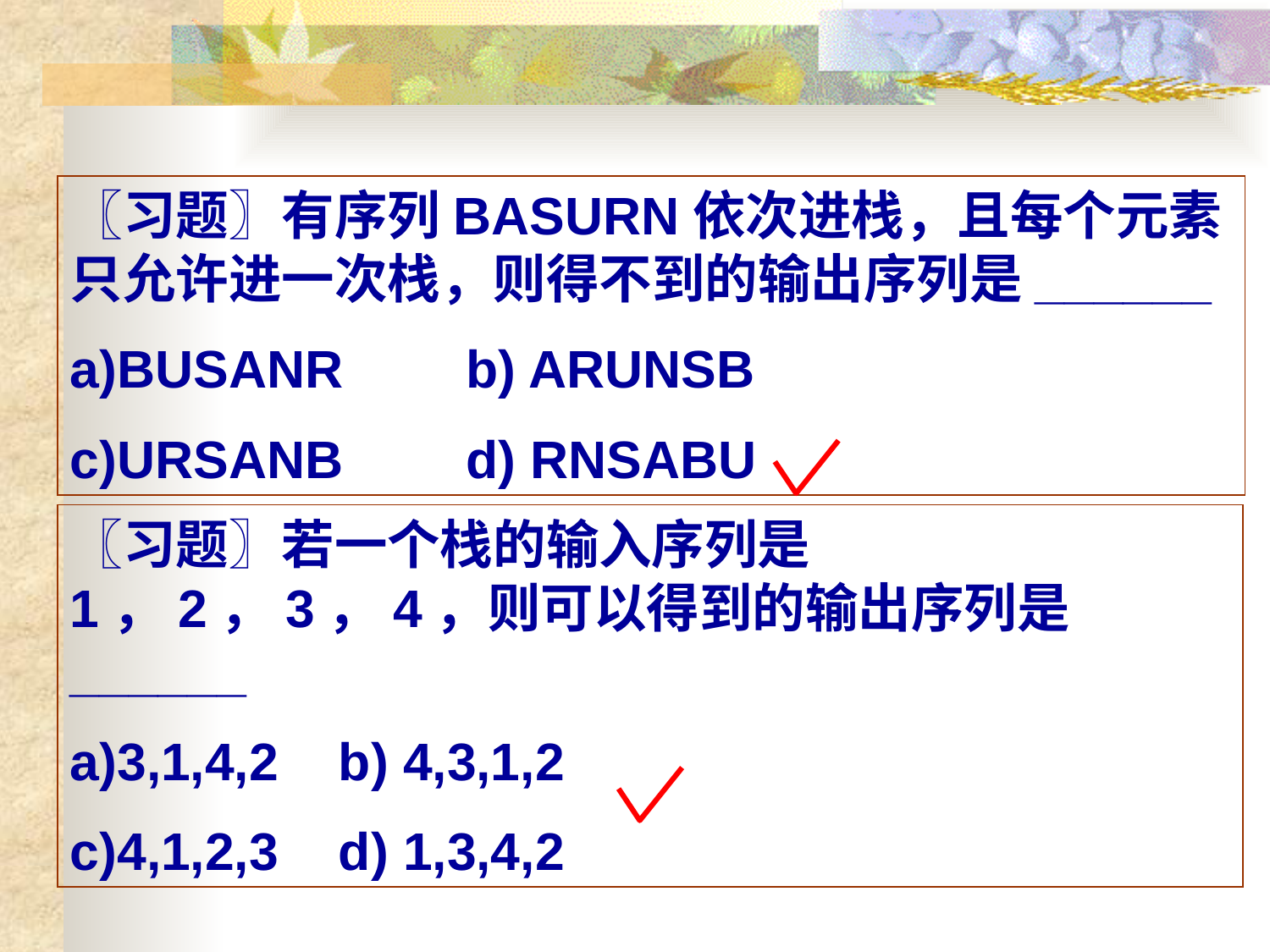

〖习题〗有序列BASURN依次进栈，且每个元素只允许进一次栈，则得不到的输出序列是______
a)BUSANR	 b) ARUNSB
c)URSANB	 d) RNSABU

〖习题〗若一个栈的输入序列是1，2，3，4，则可以得到的输出序列是______
a)3,1,4,2	 b) 4,3,1,2
c)4,1,2,3	 d) 1,3,4,2